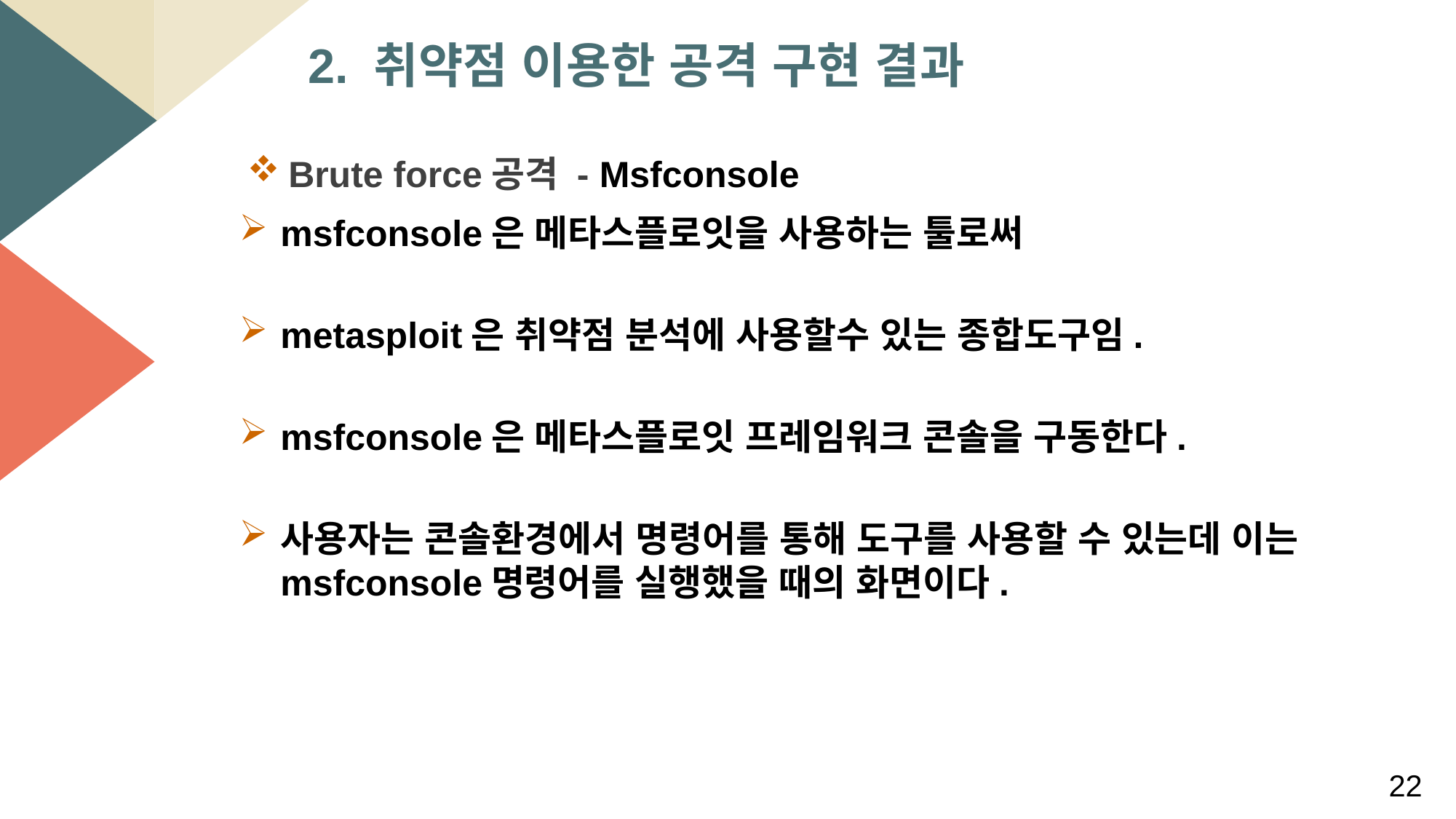

2. 취약점 이용한 공격 구현 결과
Brute force공격 - Msfconsole
msfconsole은 메타스플로잇을 사용하는 툴로써

metasploit은 취약점 분석에 사용할수 있는 종합도구임.

msfconsole은 메타스플로잇 프레임워크 콘솔을 구동한다.

사용자는 콘솔환경에서 명령어를 통해 도구를 사용할 수 있는데 이는 msfconsole명령어를 실행했을 때의 화면이다.

22